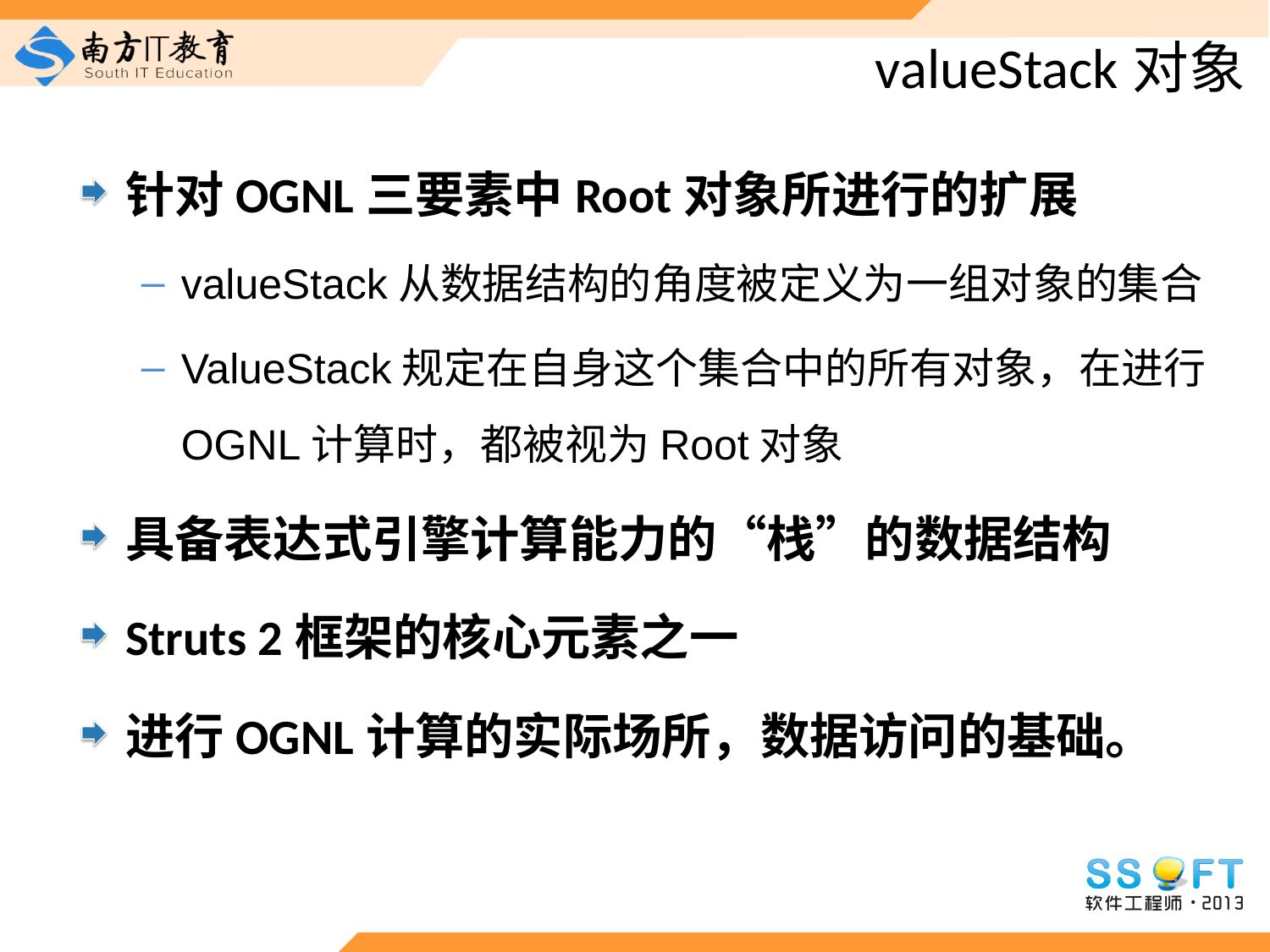

# valueStack对象
针对OGNL三要素中Root对象所进行的扩展
valueStack从数据结构的角度被定义为一组对象的集合
ValueStack规定在自身这个集合中的所有对象，在进行OGNL计算时，都被视为Root对象
具备表达式引擎计算能力的“栈”的数据结构
Struts 2框架的核心元素之一
进行OGNL计算的实际场所，数据访问的基础。